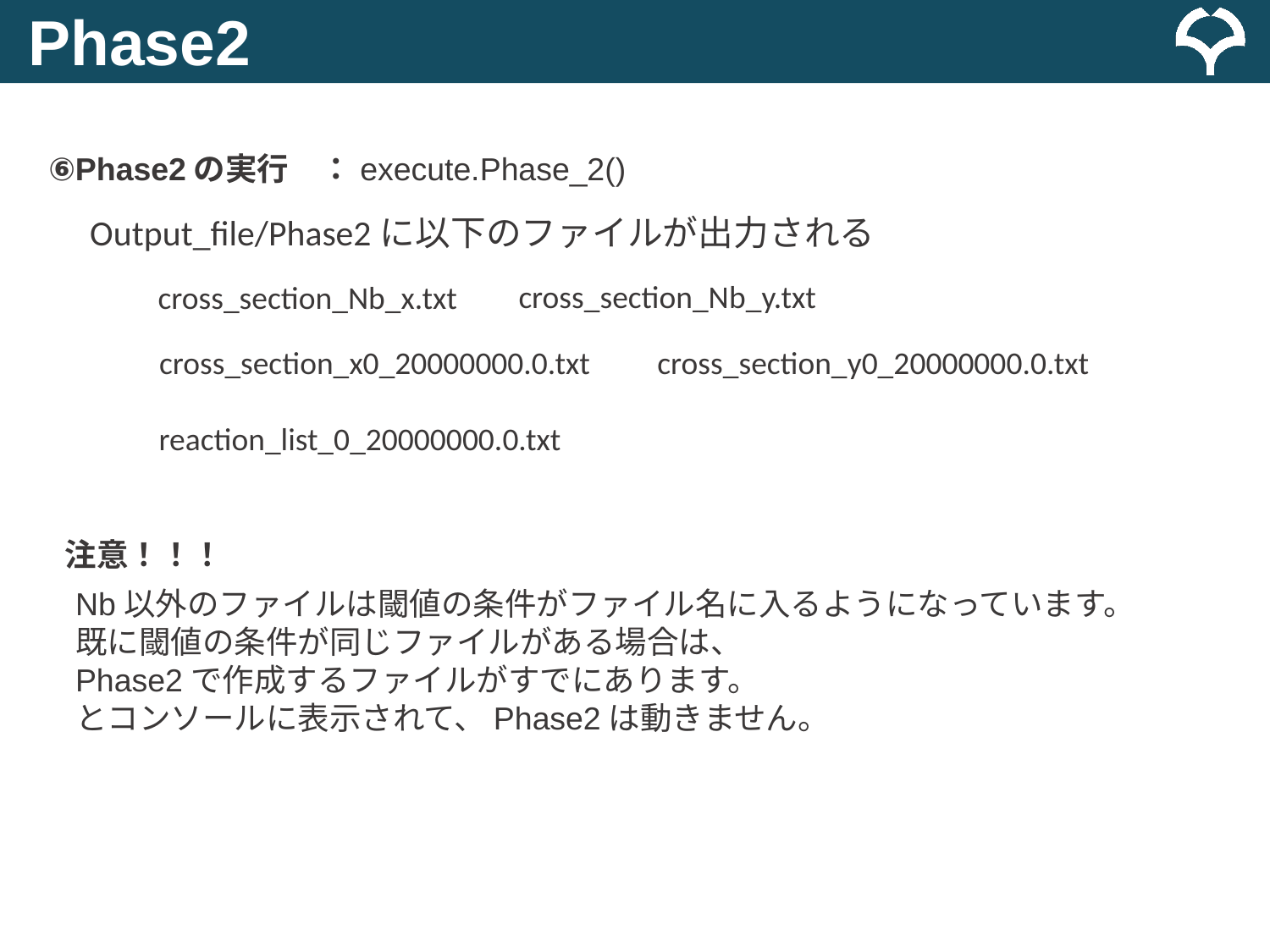

Phase2
⑥Phase2の実行　：execute.Phase_2()
Output_file/Phase2に以下のファイルが出力される
cross_section_Nb_y.txt
cross_section_Nb_x.txt
cross_section_x0_20000000.0.txt
cross_section_y0_20000000.0.txt
reaction_list_0_20000000.0.txt
注意！！！
Nb以外のファイルは閾値の条件がファイル名に入るようになっています。
既に閾値の条件が同じファイルがある場合は、
Phase2で作成するファイルがすでにあります。
とコンソールに表示されて、Phase2は動きません。